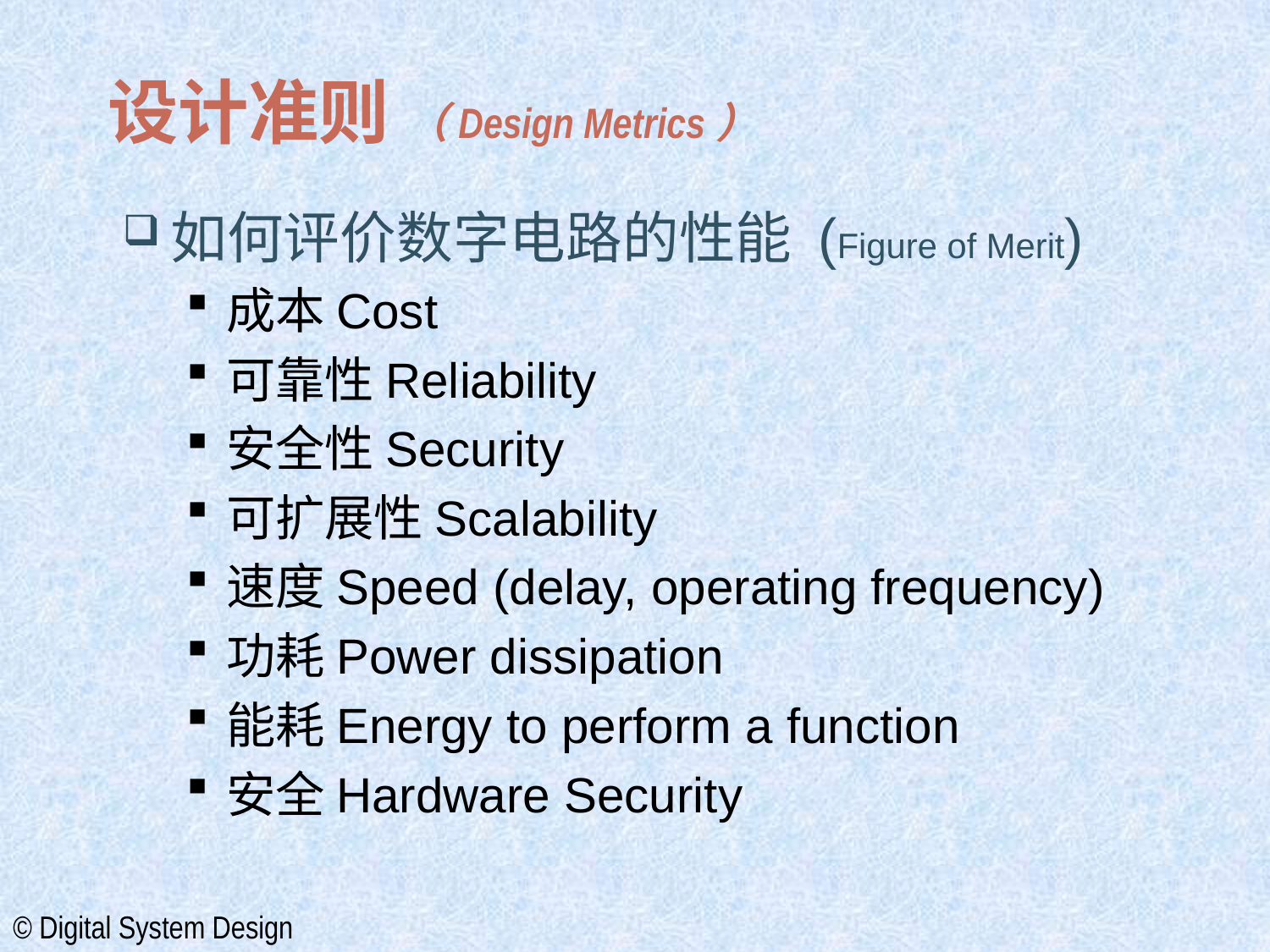

# 设计准则 （Design Metrics）
如何评价数字电路的性能 (Figure of Merit)
成本Cost
可靠性Reliability
安全性Security
可扩展性Scalability
速度Speed (delay, operating frequency)
功耗Power dissipation
能耗Energy to perform a function
安全Hardware Security